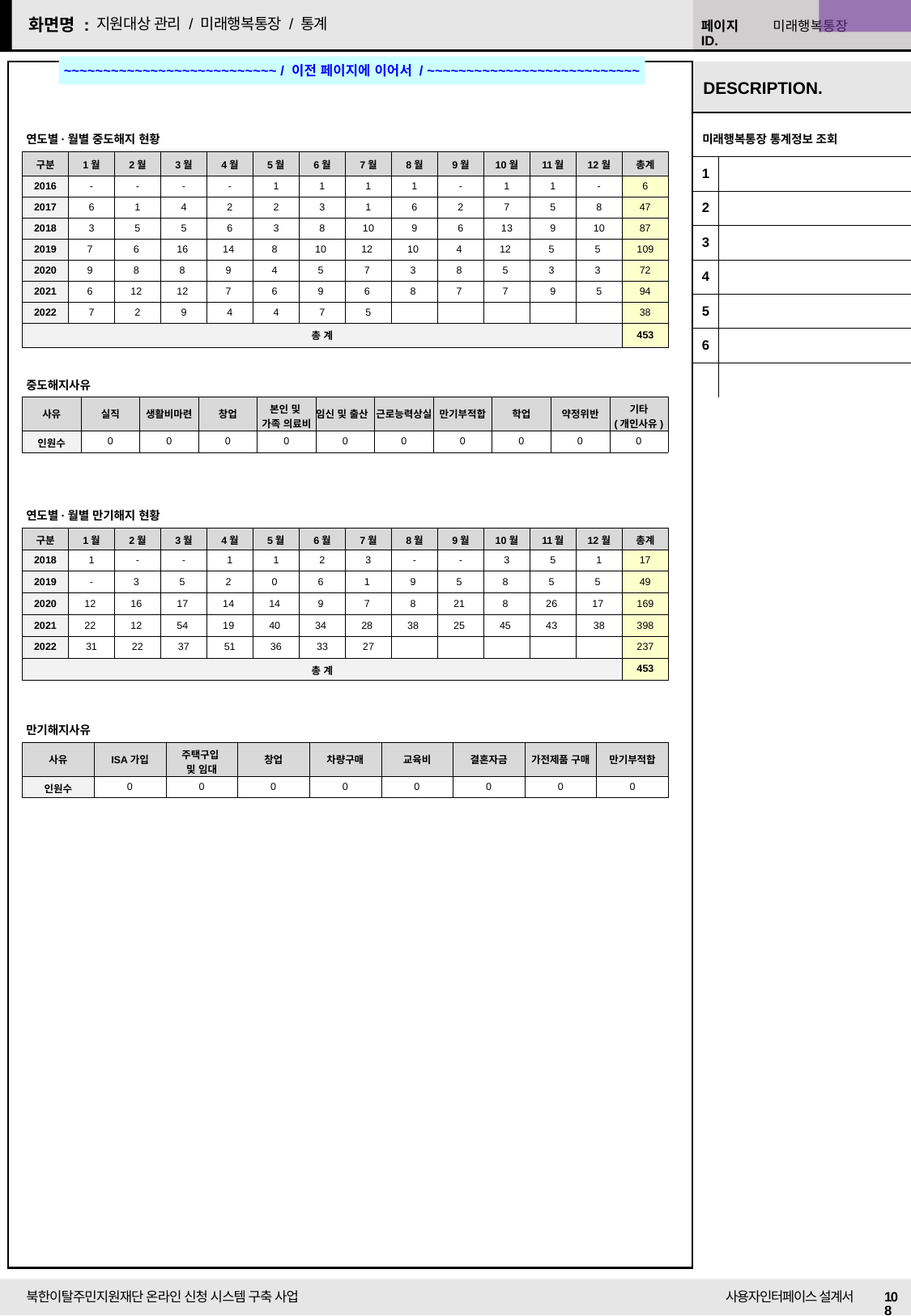

22/09/01 수정
지원대상 관리 / 미래행복통장 / 통계
미래행복통장
~~~~~~~~~~~~~~~~~~~~~~~~~~~ / 이전 페이지에 이어서 / ~~~~~~~~~~~~~~~~~~~~~~~~~~~
| 미래행복통장 통계정보 조회 |  |
| --- | --- |
| 1 |  |
| 2 |  |
| 3 |  |
| 4 |  |
| 5 |  |
| 6 |  |
|  |  |
연도별·월별 중도해지 현황
| 구분 | 1월 | 2월 | 3월 | 4월 | 5월 | 6월 | 7월 | 8월 | 9월 | 10월 | 11월 | 12월 | 총계 |
| --- | --- | --- | --- | --- | --- | --- | --- | --- | --- | --- | --- | --- | --- |
| 2016 | - | - | - | - | 1 | 1 | 1 | 1 | - | 1 | 1 | - | 6 |
| 2017 | 6 | 1 | 4 | 2 | 2 | 3 | 1 | 6 | 2 | 7 | 5 | 8 | 47 |
| 2018 | 3 | 5 | 5 | 6 | 3 | 8 | 10 | 9 | 6 | 13 | 9 | 10 | 87 |
| 2019 | 7 | 6 | 16 | 14 | 8 | 10 | 12 | 10 | 4 | 12 | 5 | 5 | 109 |
| 2020 | 9 | 8 | 8 | 9 | 4 | 5 | 7 | 3 | 8 | 5 | 3 | 3 | 72 |
| 2021 | 6 | 12 | 12 | 7 | 6 | 9 | 6 | 8 | 7 | 7 | 9 | 5 | 94 |
| 2022 | 7 | 2 | 9 | 4 | 4 | 7 | 5 |  |  |  |  |  | 38 |
| 총 계 |  |  |  |  |  |  |  |  |  |  |  |  | 453 |
중도해지사유
| 사유 | 실직 | 생활비마련 | 창업 | 본인 및 가족 의료비 | 임신 및 출산 | 근로능력상실 | 만기부적합 | 학업 | 약정위반 | 기타 (개인사유) |
| --- | --- | --- | --- | --- | --- | --- | --- | --- | --- | --- |
| 인원수 | 0 | 0 | 0 | 0 | 0 | 0 | 0 | 0 | 0 | 0 |
연도별·월별 만기해지 현황
| 구분 | 1월 | 2월 | 3월 | 4월 | 5월 | 6월 | 7월 | 8월 | 9월 | 10월 | 11월 | 12월 | 총계 |
| --- | --- | --- | --- | --- | --- | --- | --- | --- | --- | --- | --- | --- | --- |
| 2018 | 1 | - | - | 1 | 1 | 2 | 3 | - | - | 3 | 5 | 1 | 17 |
| 2019 | - | 3 | 5 | 2 | 0 | 6 | 1 | 9 | 5 | 8 | 5 | 5 | 49 |
| 2020 | 12 | 16 | 17 | 14 | 14 | 9 | 7 | 8 | 21 | 8 | 26 | 17 | 169 |
| 2021 | 22 | 12 | 54 | 19 | 40 | 34 | 28 | 38 | 25 | 45 | 43 | 38 | 398 |
| 2022 | 31 | 22 | 37 | 51 | 36 | 33 | 27 |  |  |  |  |  | 237 |
| 총 계 |  |  |  |  |  |  |  |  |  |  |  |  | 453 |
만기해지사유
| 사유 | ISA가입 | 주택구입 및 임대 | 창업 | 차량구매 | 교육비 | 결혼자금 | 가전제품 구매 | 만기부적합 |
| --- | --- | --- | --- | --- | --- | --- | --- | --- |
| 인원수 | 0 | 0 | 0 | 0 | 0 | 0 | 0 | 0 |
108